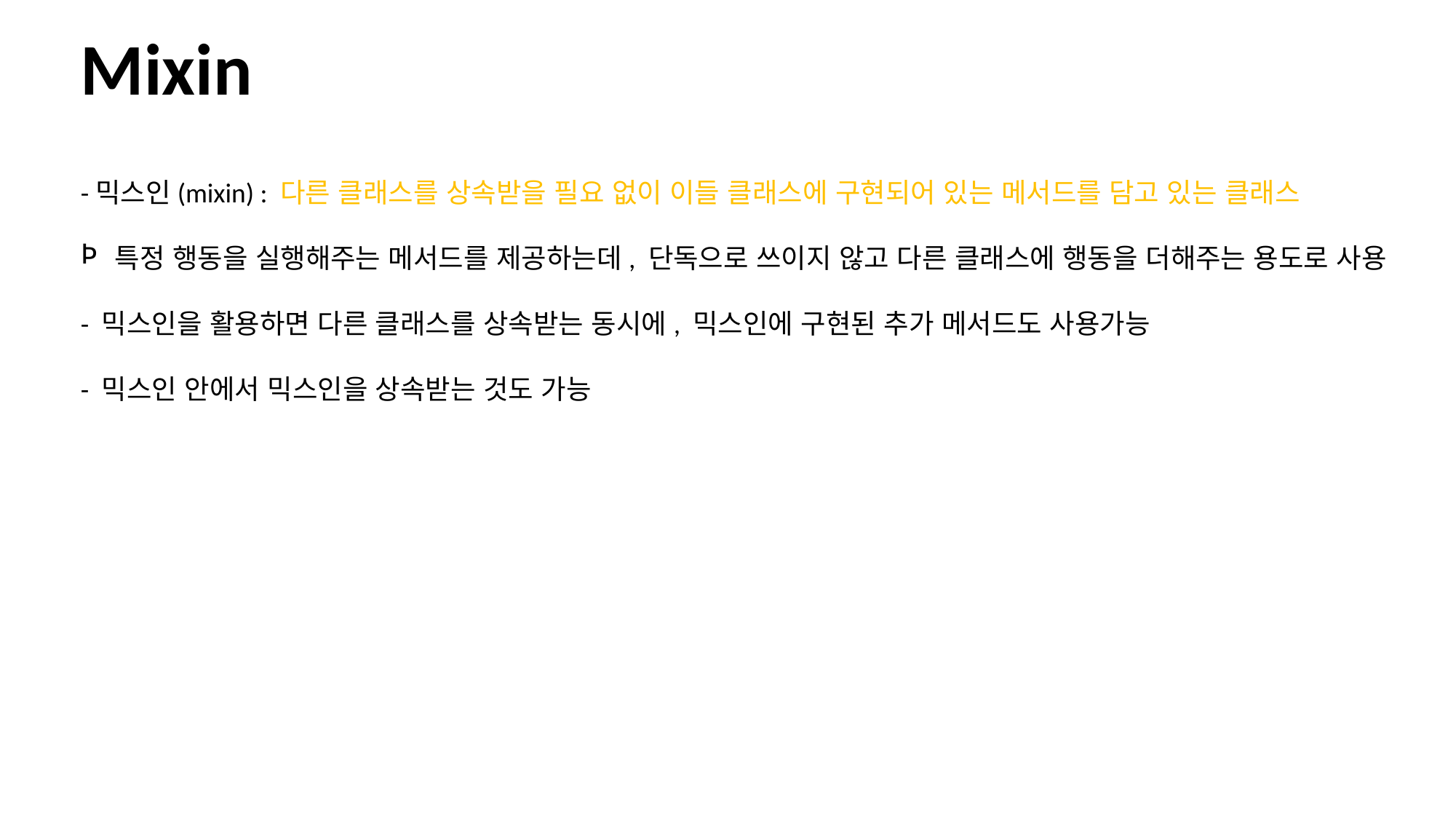

Mixin

-믹스인(mixin) : 다른 클래스를 상속받을 필요 없이 이들 클래스에 구현되어 있는 메서드를 담고 있는 클래스

특정 행동을 실행해주는 메서드를 제공하는데, 단독으로 쓰이지 않고 다른 클래스에 행동을 더해주는 용도로 사용

- 믹스인을 활용하면 다른 클래스를 상속받는 동시에, 믹스인에 구현된 추가 메서드도 사용가능

- 믹스인 안에서 믹스인을 상속받는 것도 가능